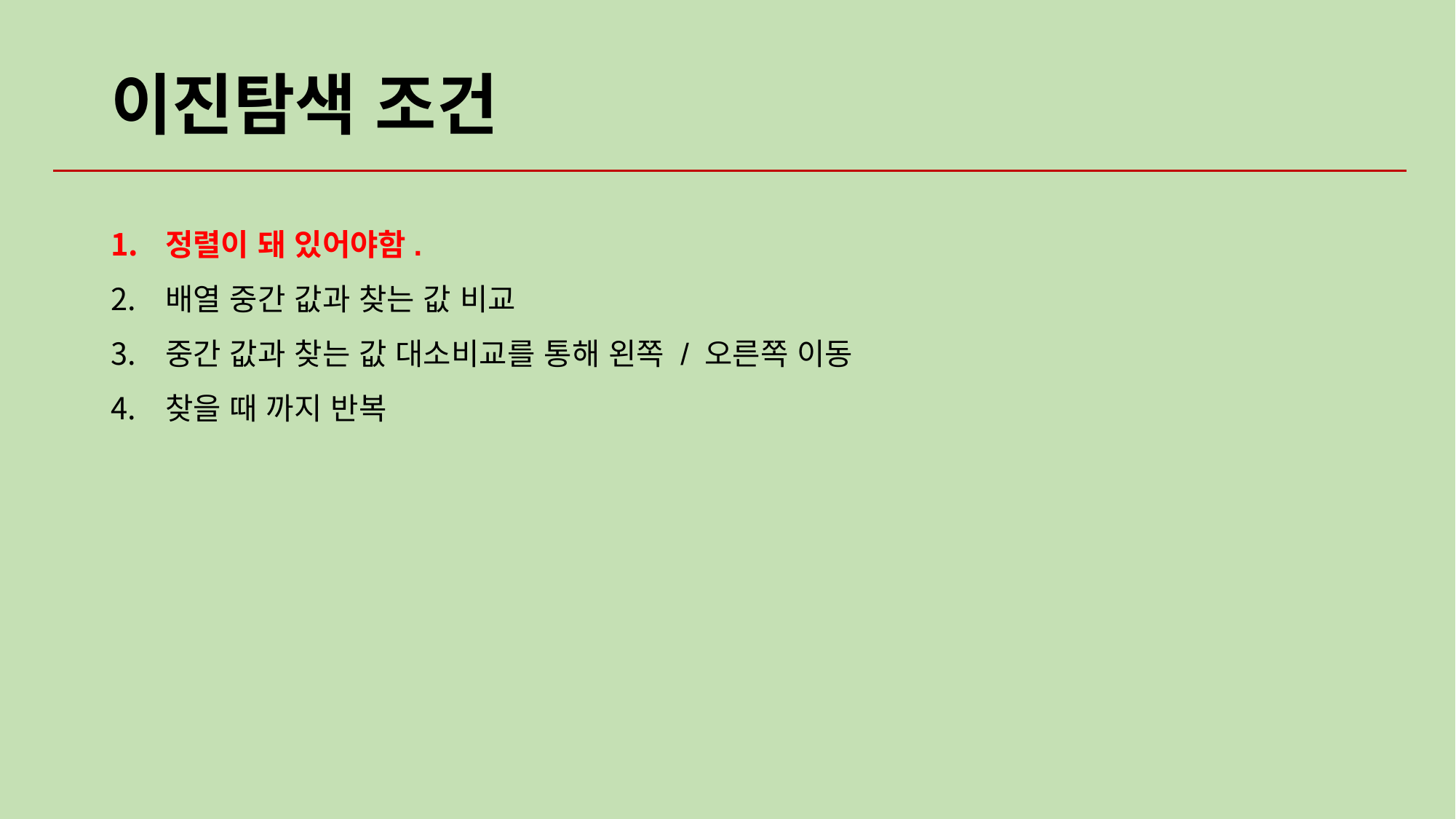

# 이진탐색 조건
정렬이 돼 있어야함.
배열 중간 값과 찾는 값 비교
중간 값과 찾는 값 대소비교를 통해 왼쪽 / 오른쪽 이동
찾을 때 까지 반복